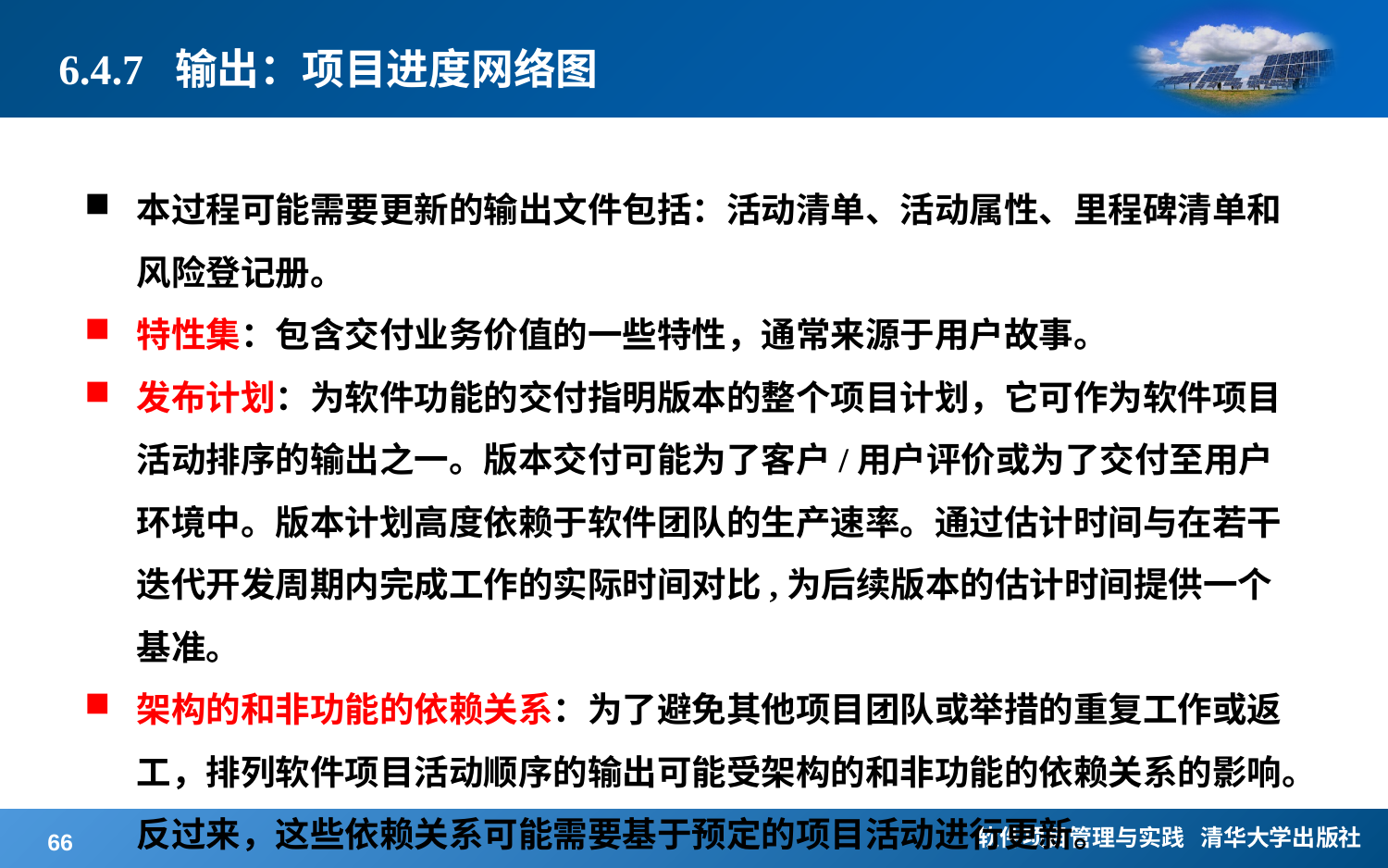

# 6.4.7  输出：项目进度网络图
本过程可能需要更新的输出文件包括：活动清单、活动属性、里程碑清单和风险登记册。
特性集：包含交付业务价值的一些特性，通常来源于用户故事。
发布计划：为软件功能的交付指明版本的整个项目计划，它可作为软件项目活动排序的输出之一。版本交付可能为了客户/用户评价或为了交付至用户环境中。版本计划高度依赖于软件团队的生产速率。通过估计时间与在若干迭代开发周期内完成工作的实际时间对比,为后续版本的估计时间提供一个基准。
架构的和非功能的依赖关系：为了避免其他项目团队或举措的重复工作或返工，排列软件项目活动顺序的输出可能受架构的和非功能的依赖关系的影响。反过来，这些依赖关系可能需要基于预定的项目活动进行更新。